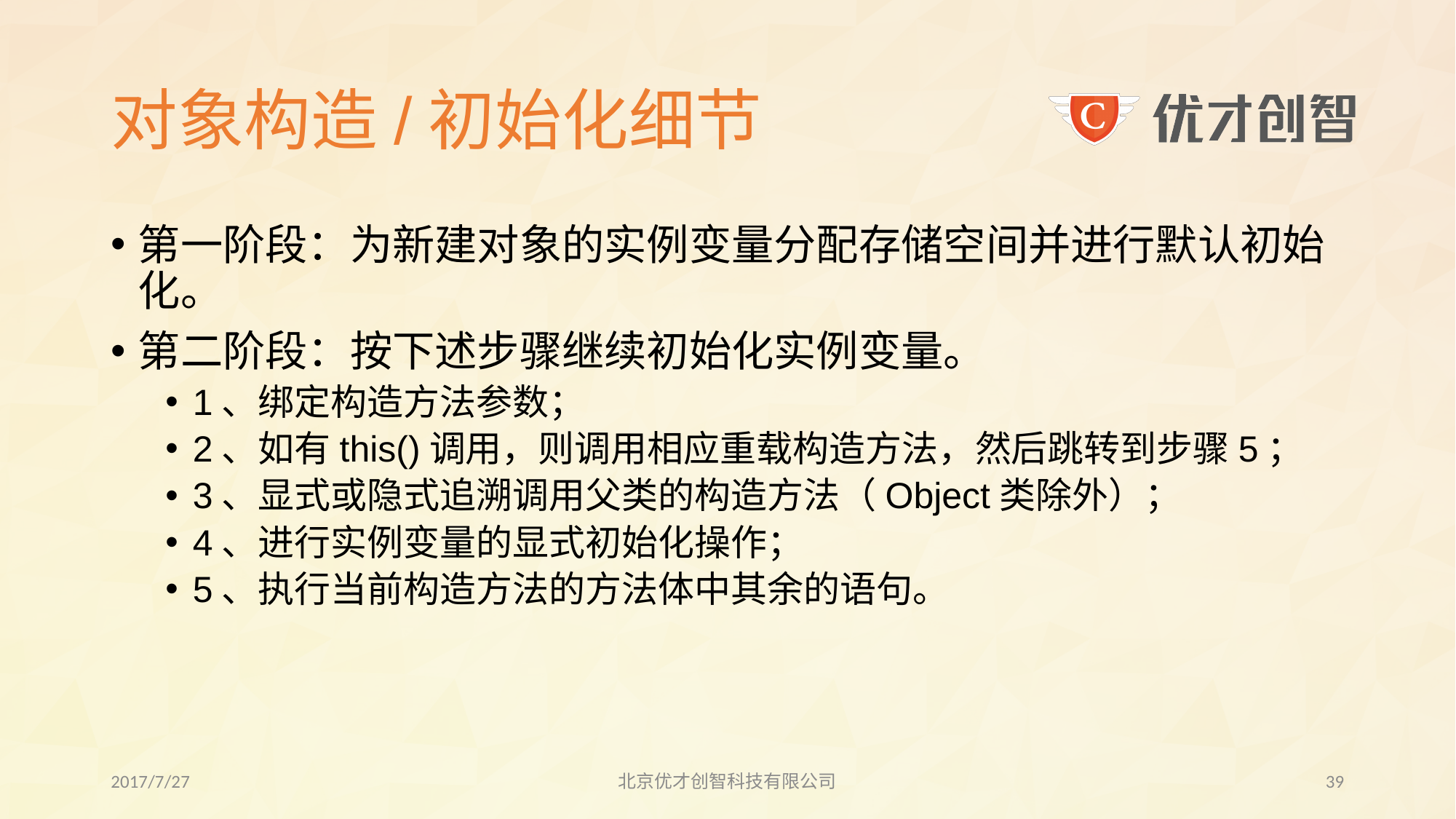

# 对象构造/初始化细节
第一阶段：为新建对象的实例变量分配存储空间并进行默认初始化。
第二阶段：按下述步骤继续初始化实例变量。
1、绑定构造方法参数；
2、如有this()调用，则调用相应重载构造方法，然后跳转到步骤5；
3、显式或隐式追溯调用父类的构造方法（Object类除外）；
4、进行实例变量的显式初始化操作；
5、执行当前构造方法的方法体中其余的语句。
2017/7/27
北京优才创智科技有限公司
39